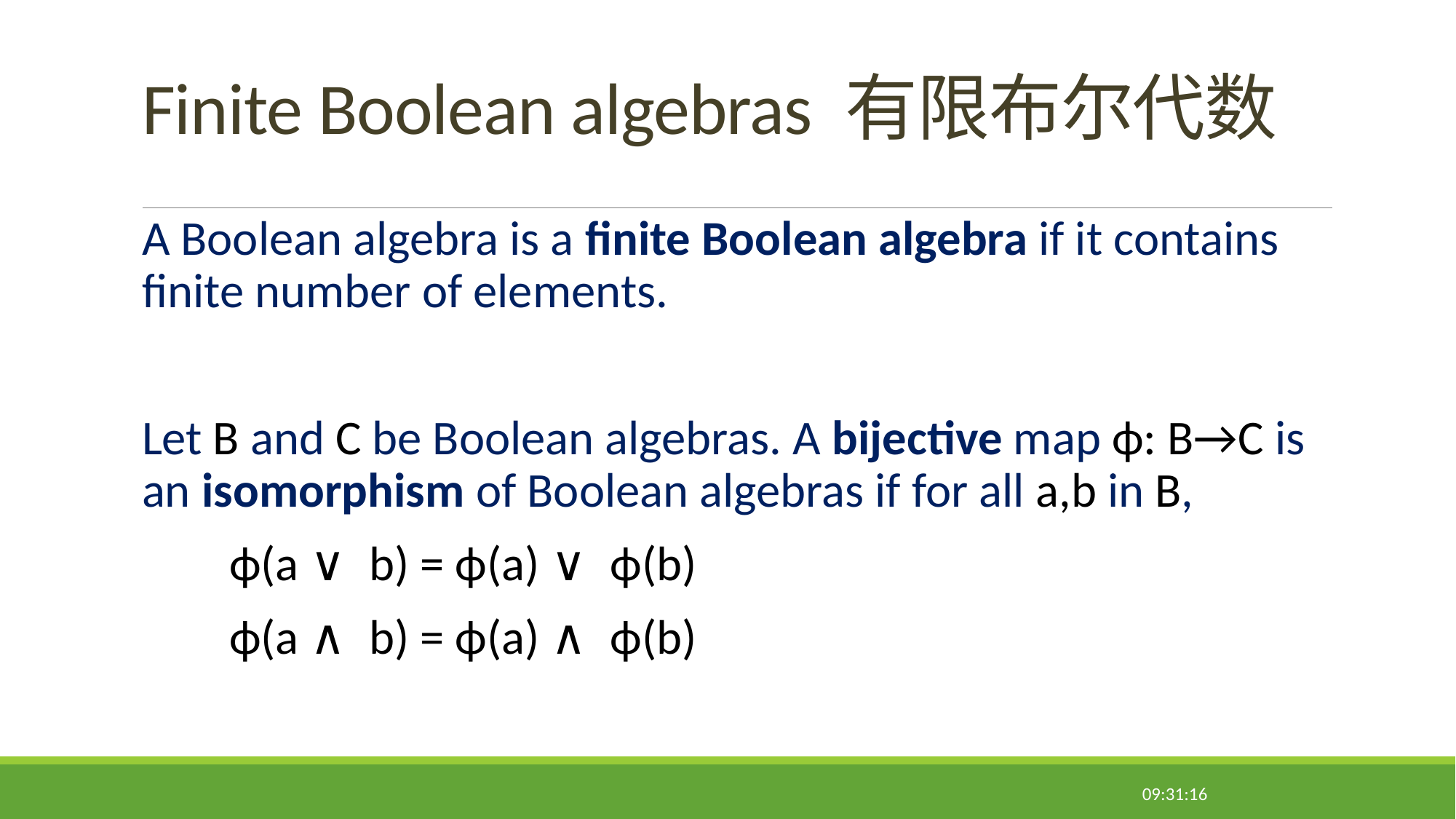

# Finite Boolean algebras 有限布尔代数
A Boolean algebra is a finite Boolean algebra if it contains finite number of elements.

Let B and C be Boolean algebras. A bijective map ϕ: B→C is an isomorphism of Boolean algebras if for all a,b in B,
        ϕ(a ∨ b) = ϕ(a) ∨ ϕ(b)
        ϕ(a ∧ b) = ϕ(a) ∧ ϕ(b)
09:31:16